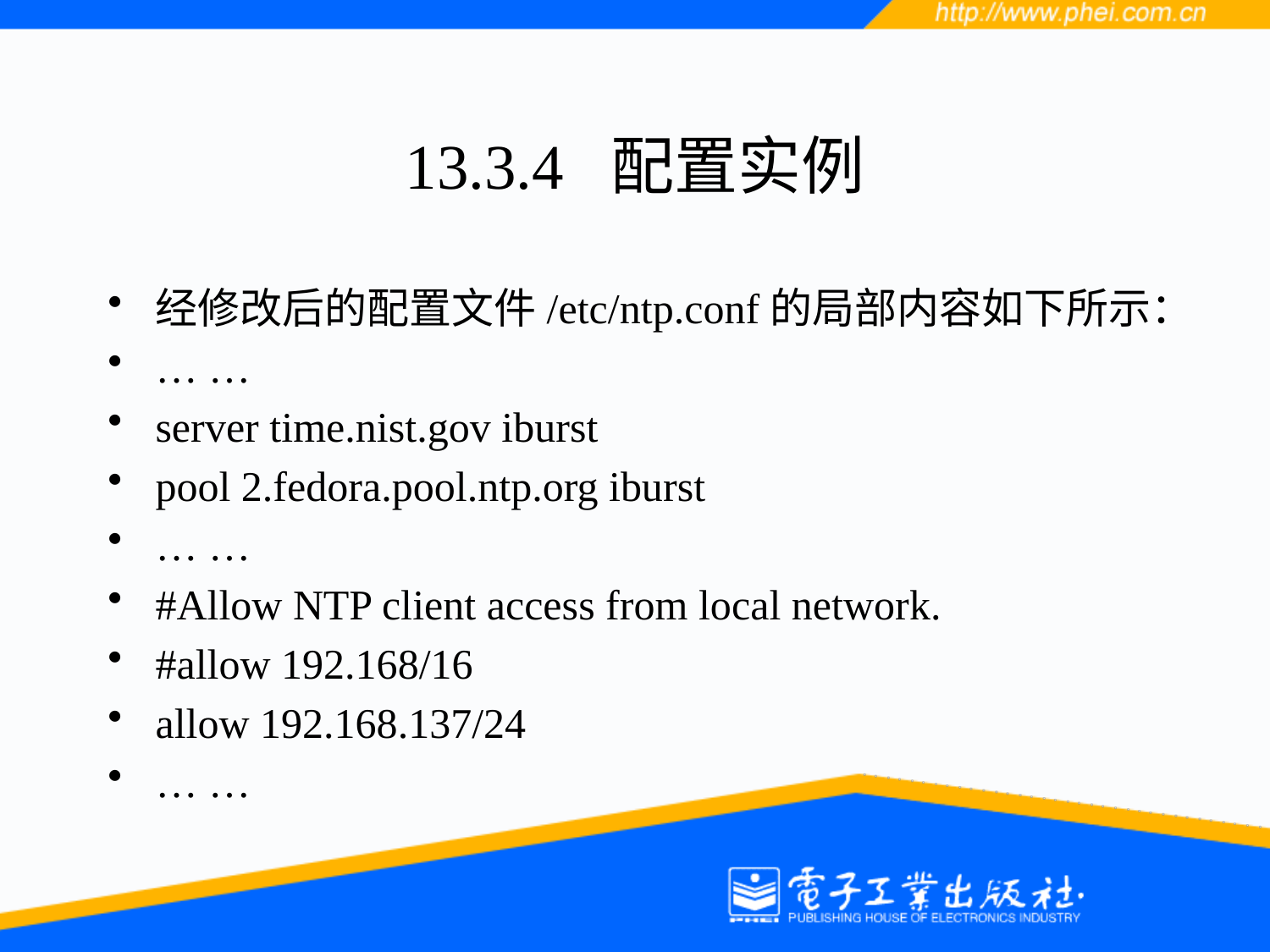

# 13.3.4  配置实例
经修改后的配置文件/etc/ntp.conf的局部内容如下所示：
… …
server time.nist.gov iburst
pool 2.fedora.pool.ntp.org iburst
… …
#Allow NTP client access from local network.
#allow 192.168/16
allow 192.168.137/24
… …